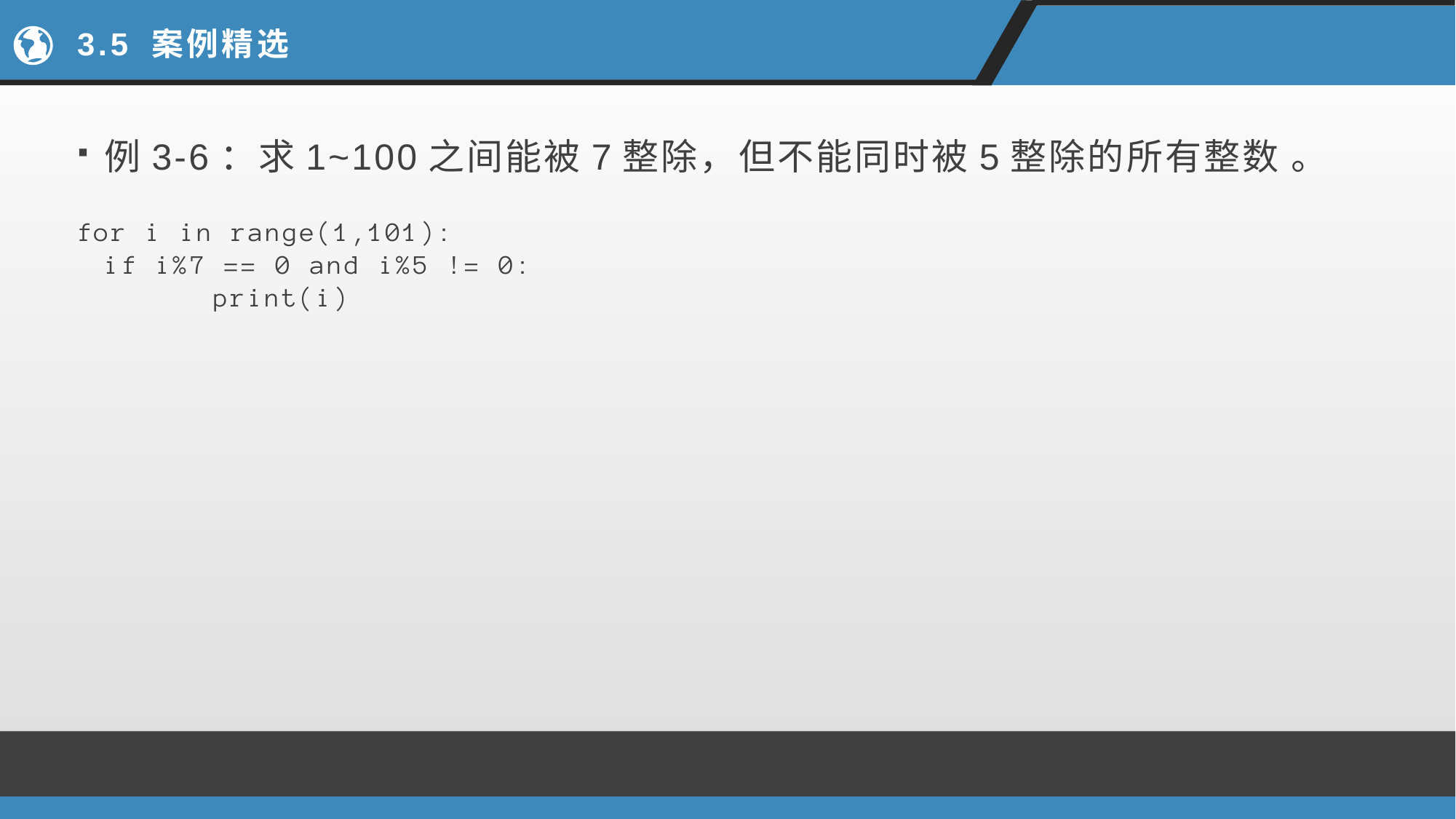

# 3.5 案例精选

例3-6：求1~100之间能被7整除，但不能同时被5整除的所有整数 。

for i in range(1,101):
	if i%7 == 0 and i%5 != 0:
		print(i)